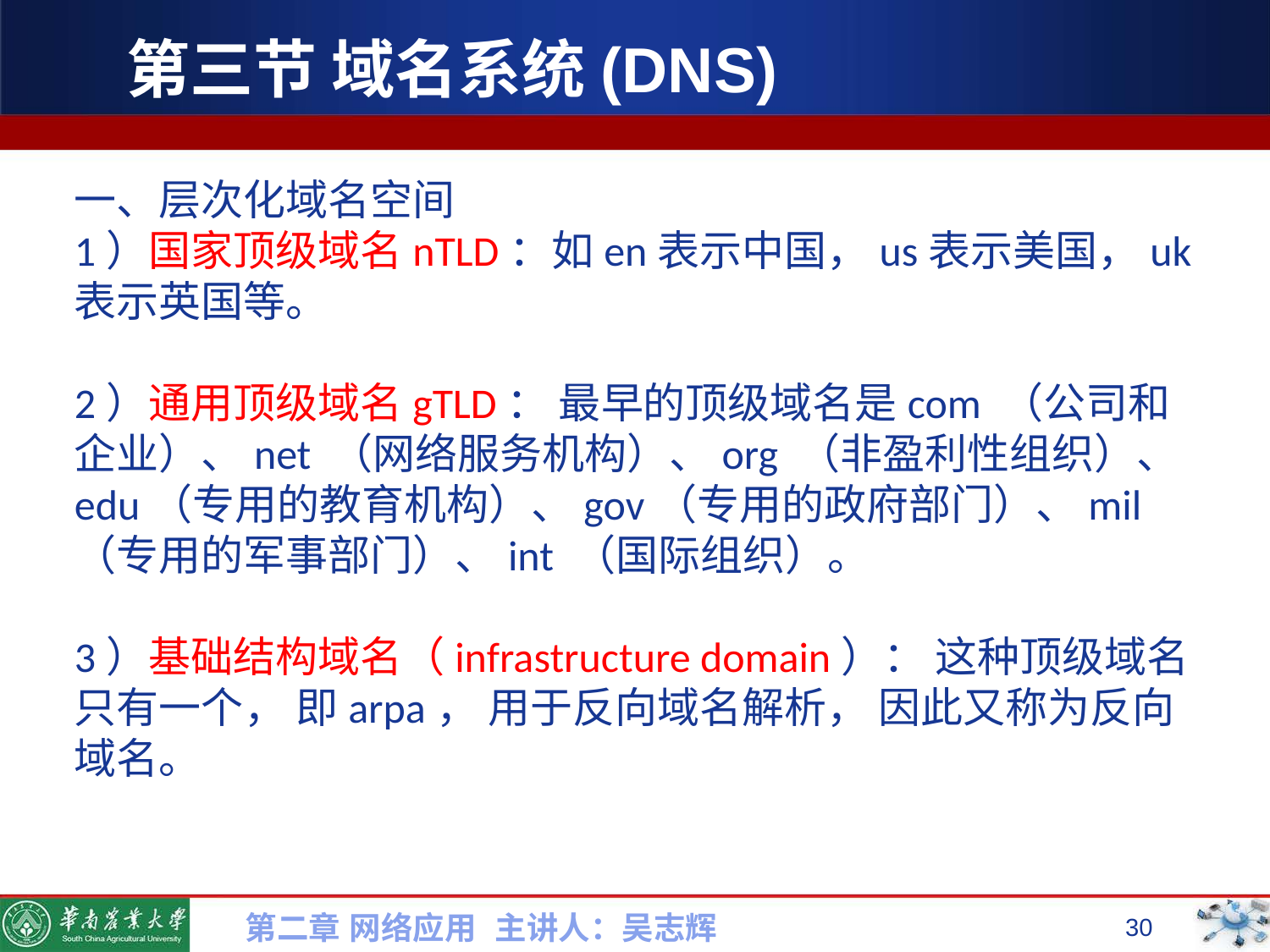

# 第三节 域名系统(DNS)
一、层次化域名空间
1）国家顶级域名nTLD：如en表示中国，us表示美国，uk表示英国等。

2）通用顶级域名gTLD： 最早的顶级域名是com （公司和企业）、net （网络服务机构）、org （非盈利性组织）、edu（专用的教育机构）、gov（专用的政府部门）、mil（专用的军事部门）、int （国际组织）。

3）基础结构域名（infrastructure domain）： 这种顶级域名只有一个， 即arpa， 用于反向域名解析， 因此又称为反向域名。
第二章 网络应用  主讲人：吴志辉
30